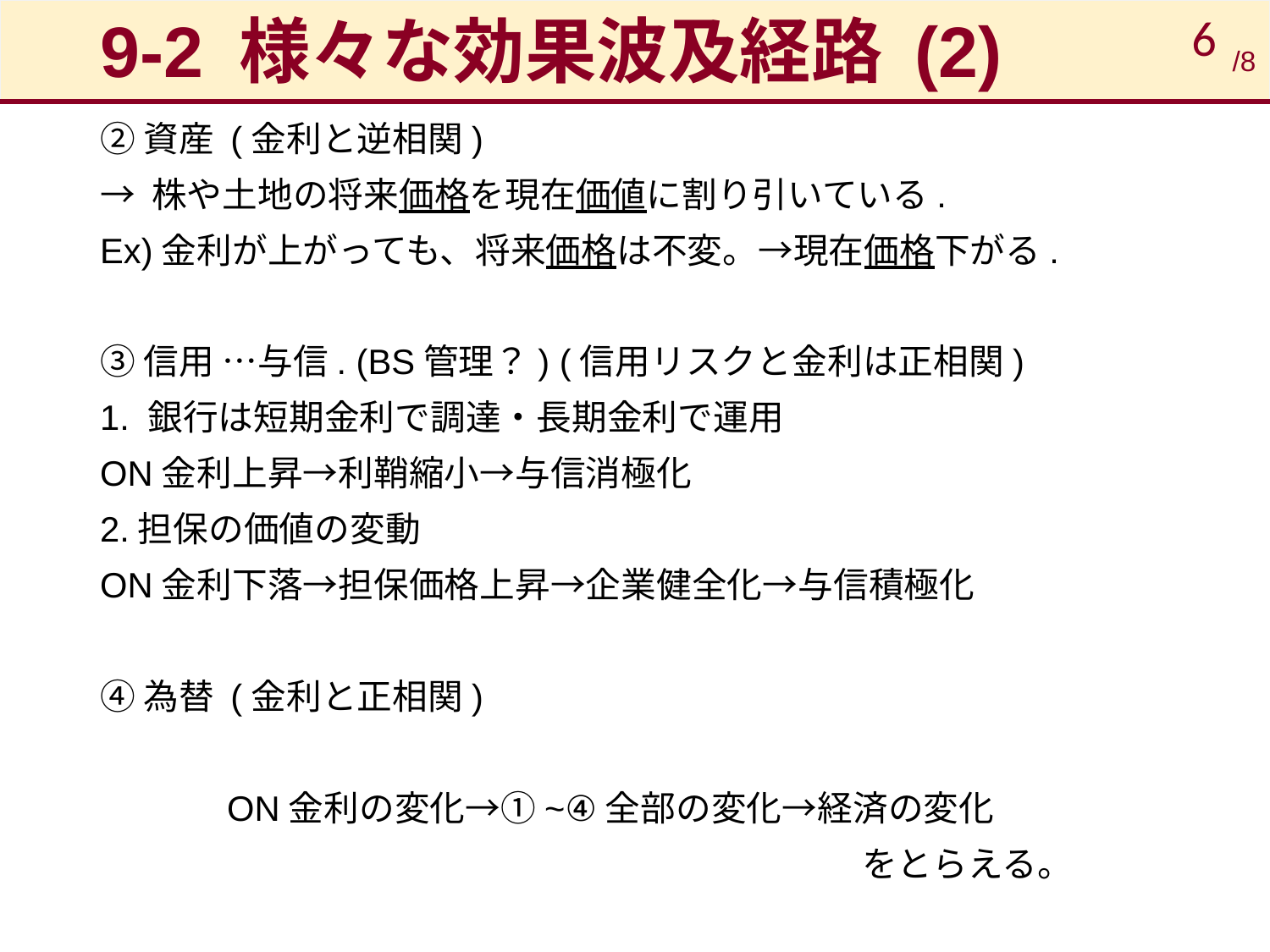

# 9-2 様々な効果波及経路 (2)
6
/8
②資産 (金利と逆相関)
→ 株や土地の将来価格を現在価値に割り引いている.
Ex)金利が上がっても、将来価格は不変。→現在価格下がる.

③信用 …与信. (BS管理？) (信用リスクと金利は正相関)
1. 銀行は短期金利で調達・長期金利で運用
ON金利上昇→利鞘縮小→与信消極化
2.担保の価値の変動
ON金利下落→担保価格上昇→企業健全化→与信積極化

④為替 (金利と正相関)

	ON金利の変化→①~④全部の変化→経済の変化
						をとらえる。